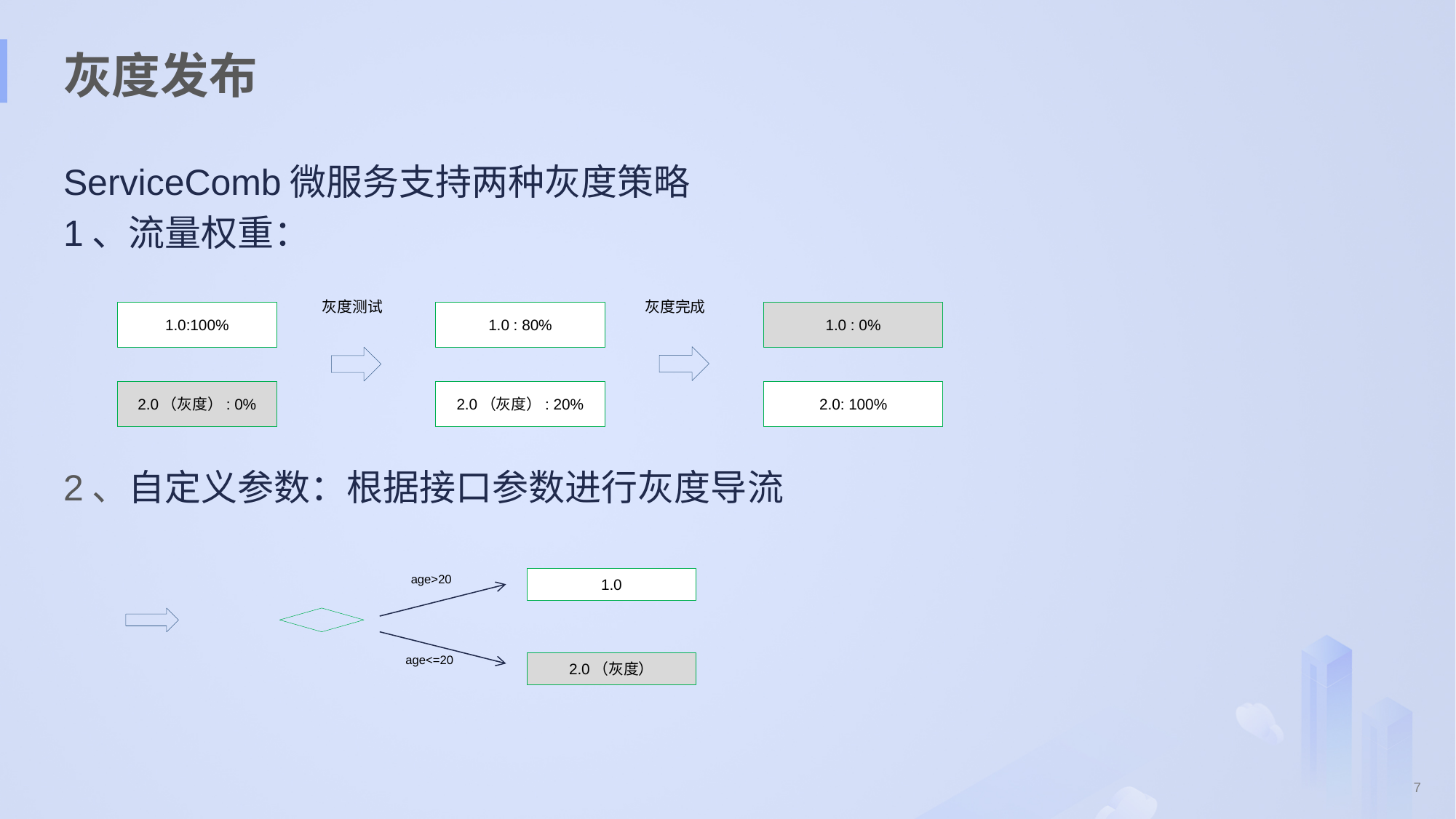

# 灰度发布
ServiceComb微服务支持两种灰度策略
1、流量权重：

2、自定义参数：根据接口参数进行灰度导流

灰度测试
灰度完成
1.0:100%
1.0 : 80%
1.0 : 0%

2.0（灰度）: 0%
2.0（灰度）: 20%
2.0: 100%
age>20
1.0

age<=20
2.0（灰度）